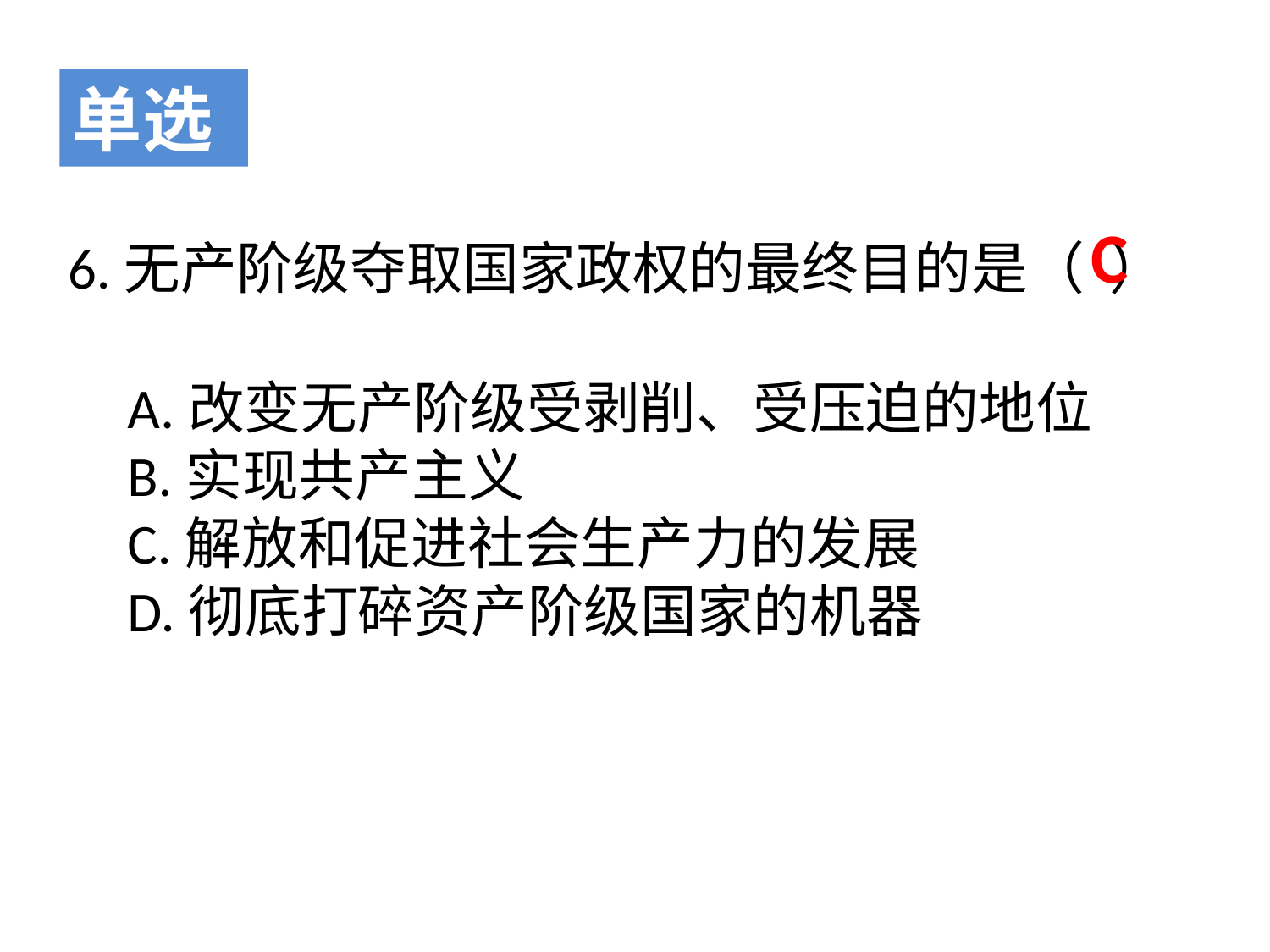

单选
C
6.无产阶级夺取国家政权的最终目的是（  ）
A.改变无产阶级受剥削、受压迫的地位
B.实现共产主义
C.解放和促进社会生产力的发展
D.彻底打碎资产阶级国家的机器